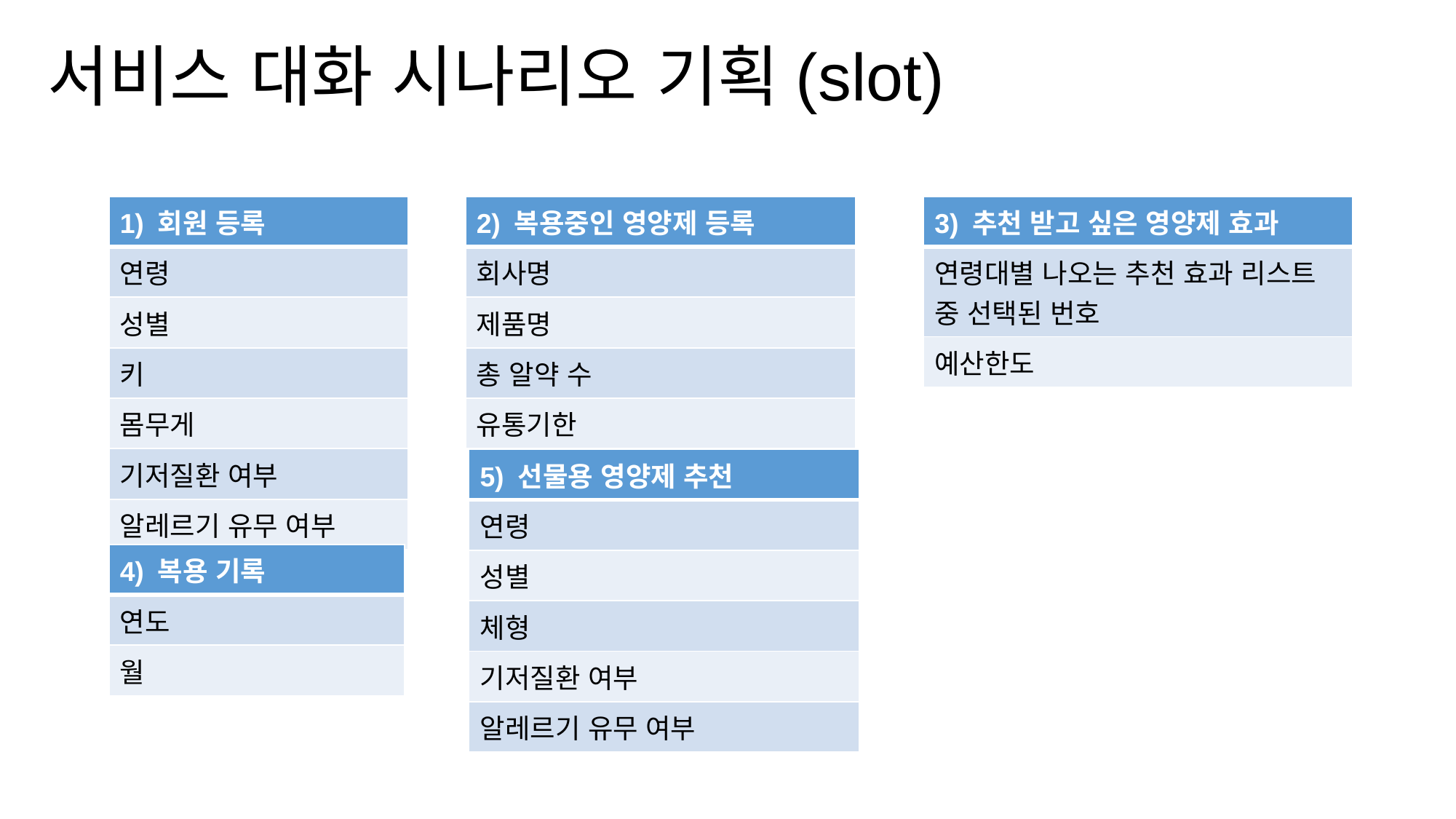

# 서비스 대화 시나리오 기획(slot)

| 1) 회원 등록 |
| --- |
| 연령 |
| 성별 |
| 키 |
| 몸무게 |
| 기저질환 여부 |
| 알레르기 유무 여부 |
| 2) 복용중인 영양제 등록 |
| --- |
| 회사명 |
| 제품명 |
| 총 알약 수 |
| 유통기한 |
| 3) 추천 받고 싶은 영양제 효과 |
| --- |
| 연령대별 나오는 추천 효과 리스트 중 선택된 번호 |
| 예산한도 |
| 5) 선물용 영양제 추천 |
| --- |
| 연령 |
| 성별 |
| 체형 |
| 기저질환 여부 |
| 알레르기 유무 여부 |
| 4) 복용 기록 |
| --- |
| 연도 |
| 월 |